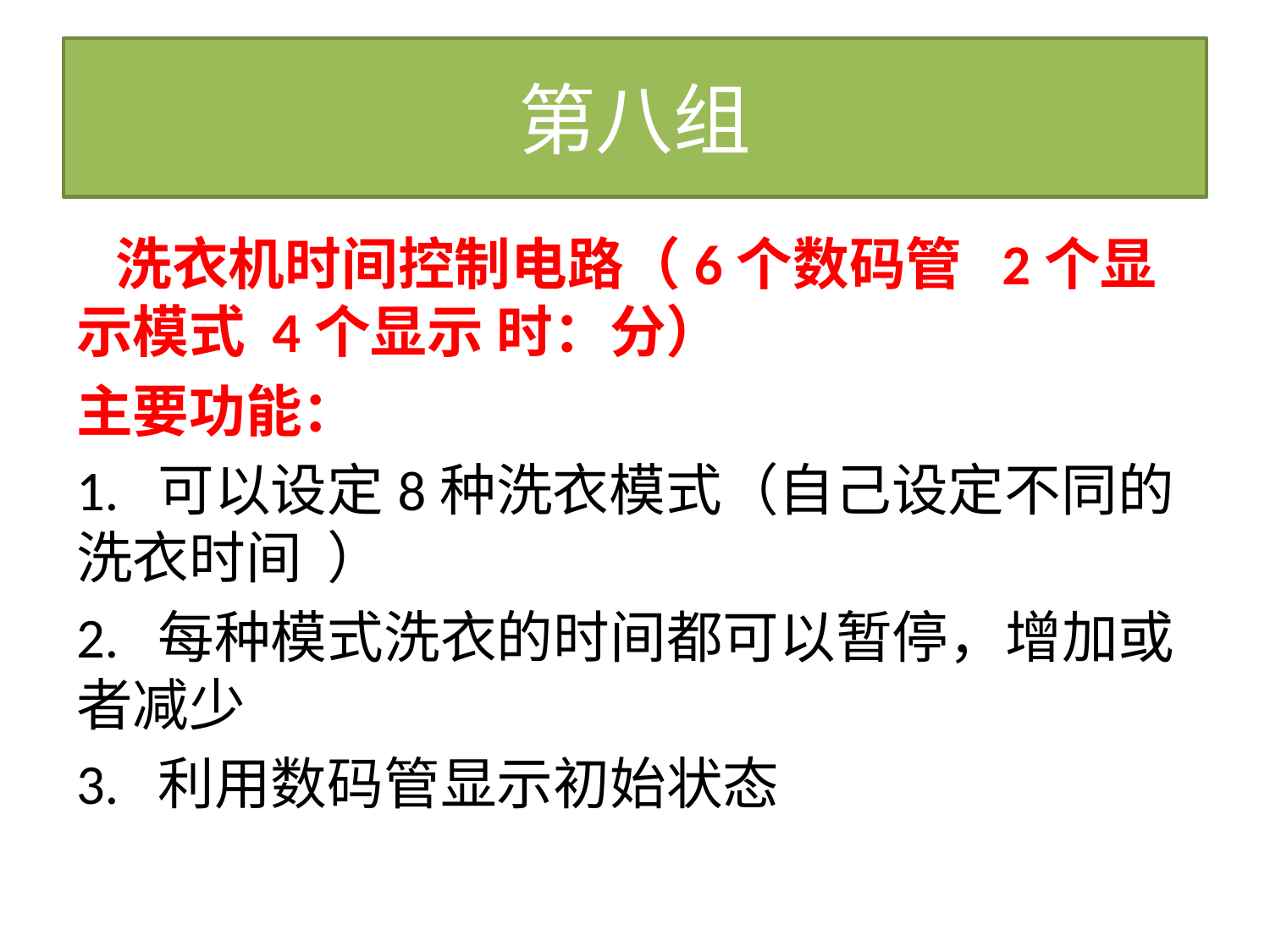

# 第八组
  洗衣机时间控制电路（6个数码管  2个显示模式 4个显示 时：分）
主要功能：
1.  可以设定8种洗衣模式（自己设定不同的洗衣时间  ）
2.  每种模式洗衣的时间都可以暂停，增加或者减少
3.  利用数码管显示初始状态